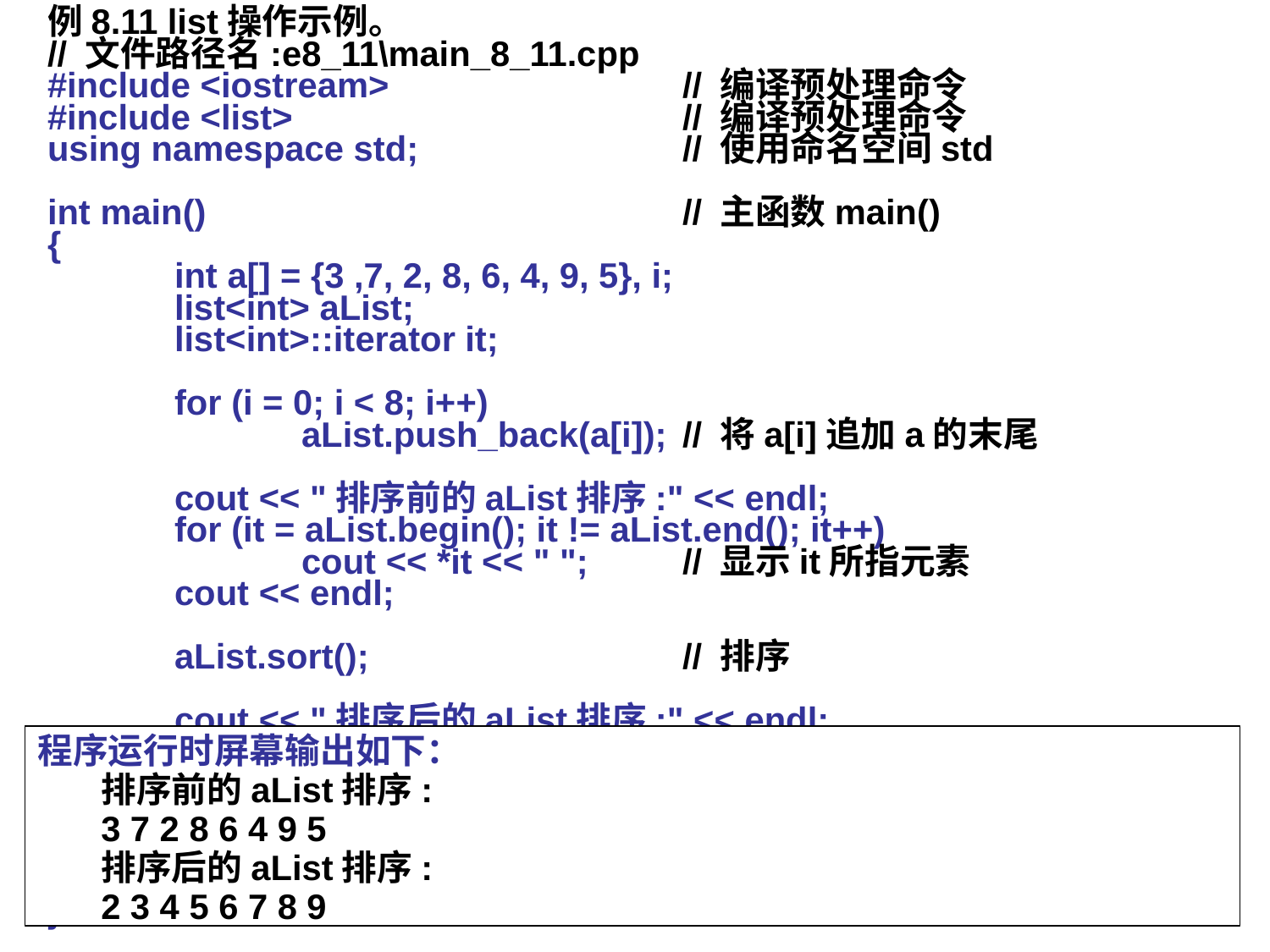

例8.11 list操作示例。
// 文件路径名:e8_11\main_8_11.cpp
#include <iostream>               		// 编译预处理命令
#include <list>				// 编译预处理命令
using namespace std;			// 使用命名空间std

int main()				// 主函数main()
{
	int a[] = {3 ,7, 2, 8, 6, 4, 9, 5}, i;
	list<int> aList;
	list<int>::iterator it;

	for (i = 0; i < 8; i++)
		aList.push_back(a[i]);	// 将a[i]追加a的末尾

	cout << "排序前的aList排序:" << endl;
	for (it = aList.begin(); it != aList.end(); it++)
		cout << *it << " ";	// 显示it所指元素
	cout << endl;

	aList.sort();			// 排序

	cout << "排序后的aList排序:" << endl;
	for (it = aList.begin(); it != aList.end(); it++)
		cout << *it << " ";	// 显示it所指元素
	cout << endl;

	return 0;               		// 返回值0, 返回操作系统
}
程序运行时屏幕输出如下：
排序前的aList排序:
3 7 2 8 6 4 9 5
排序后的aList排序:
2 3 4 5 6 7 8 9